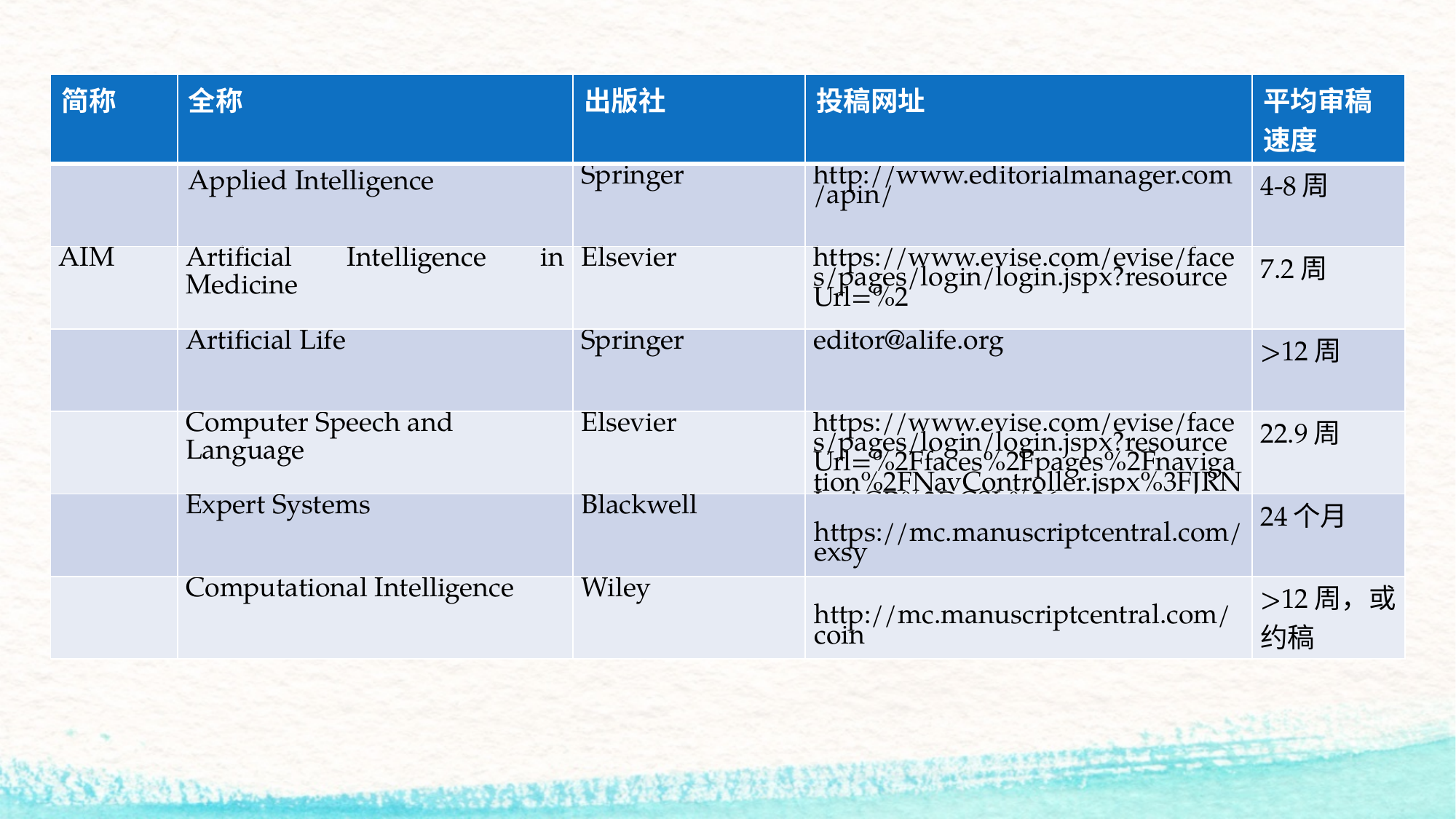

| 简称 | 全称 | 出版社 | 投稿网址 | 平均审稿速度 |
| --- | --- | --- | --- | --- |
|  | Applied Intelligence | Springer | http://www.editorialmanager.com/apin/ | 4-8周 |
| AIM | Artificial Intelligence in Medicine | Elsevier | https://www.evise.com/evise/faces/pages/login/login.jspx?resourceUrl=%2 | 7.2周 |
|  | Artificial Life | Springer | editor@alife.org | >12周 |
|  | Computer Speech and Language | Elsevier | https://www.evise.com/evise/faces/pages/login/login.jspx?resourceUrl=%2Ffaces%2Fpages%2Fnavigation%2FNavController.jspx%3FJRNL\_ACR%3DCSL%26 | 22.9周 |
|  | Expert Systems | Blackwell | https://mc.manuscriptcentral.com/exsy | 24个月 |
|  | Computational Intelligence | Wiley | http://mc.manuscriptcentral.com/coin | >12周，或约稿 |